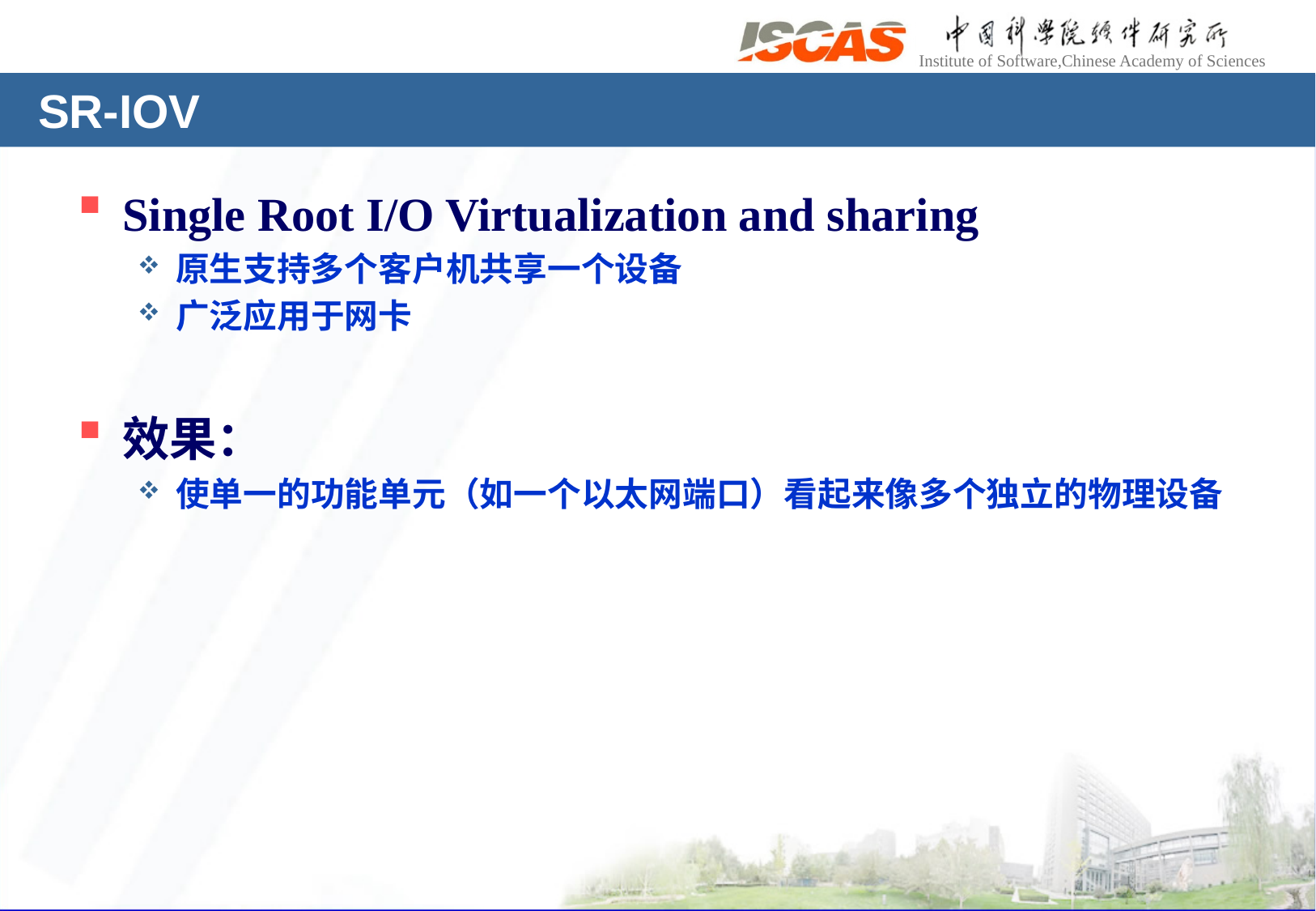

# SR-IOV
Single Root I/O Virtualization and sharing
原生支持多个客户机共享一个设备
广泛应用于网卡

效果：
使单一的功能单元（如一个以太网端口）看起来像多个独立的物理设备